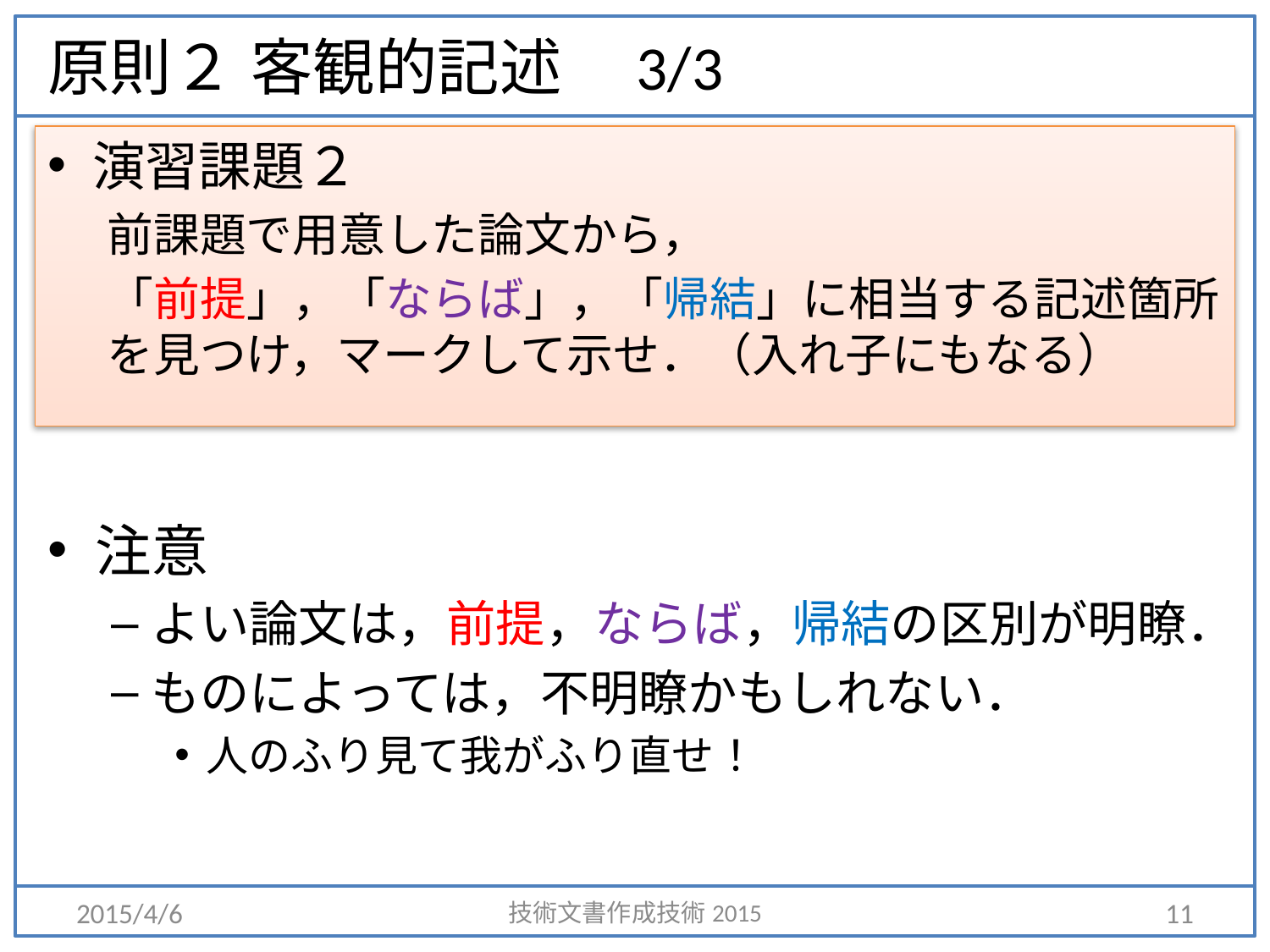

# 原則２	客観的記述　3/3
演習課題２
前課題で用意した論文から，
「前提」，「ならば」，「帰結」に相当する記述箇所を見つけ，マークして示せ．（入れ子にもなる）

注意
よい論文は，前提，ならば，帰結の区別が明瞭．
ものによっては，不明瞭かもしれない．
人のふり見て我がふり直せ！
2015/4/6
技術文書作成技術2015
11